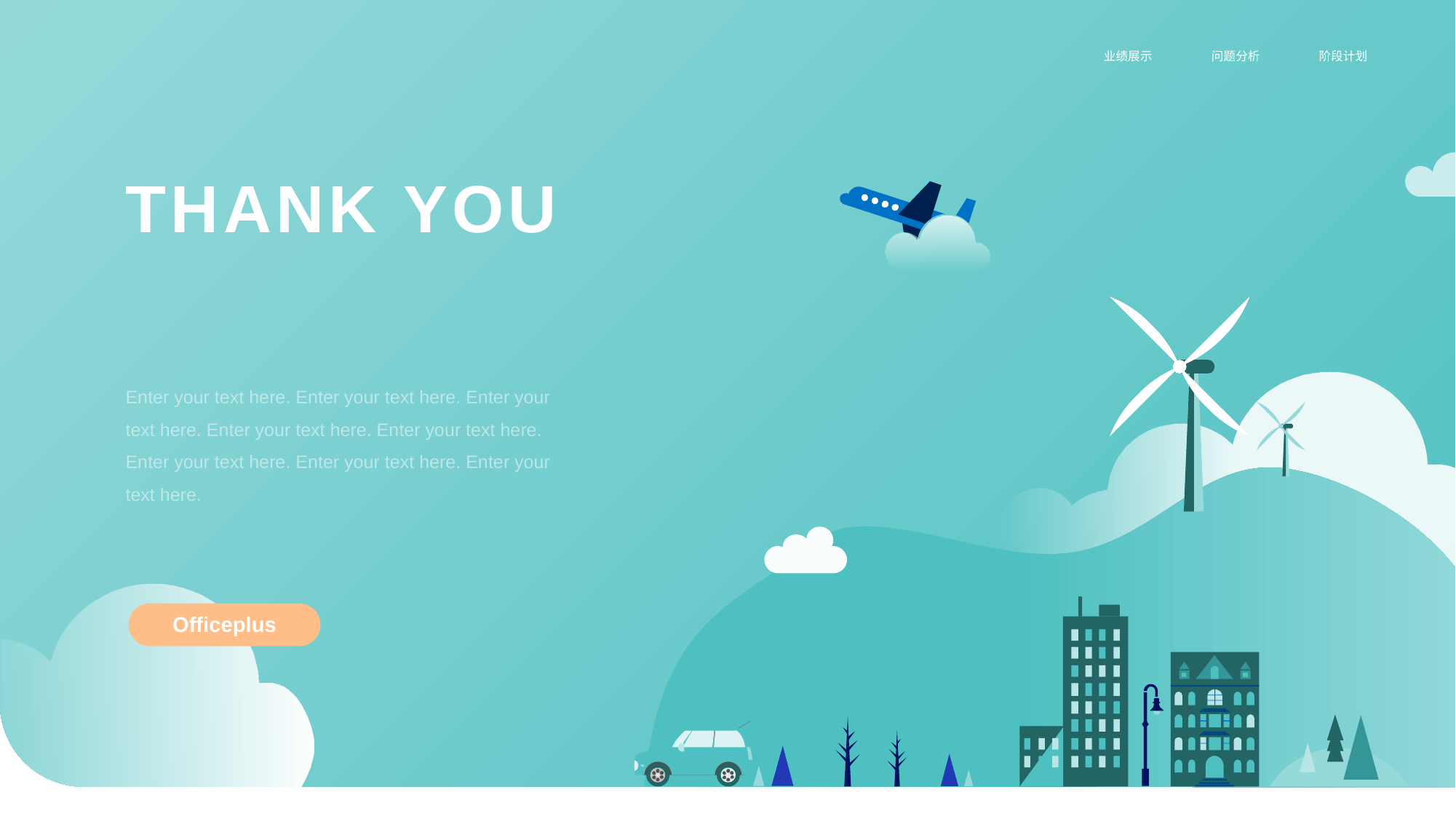

业绩展示
问题分析
阶段计划
THANK YOU
Enter your text here. Enter your text here. Enter your text here. Enter your text here. Enter your text here. Enter your text here. Enter your text here. Enter your text here.
Officeplus